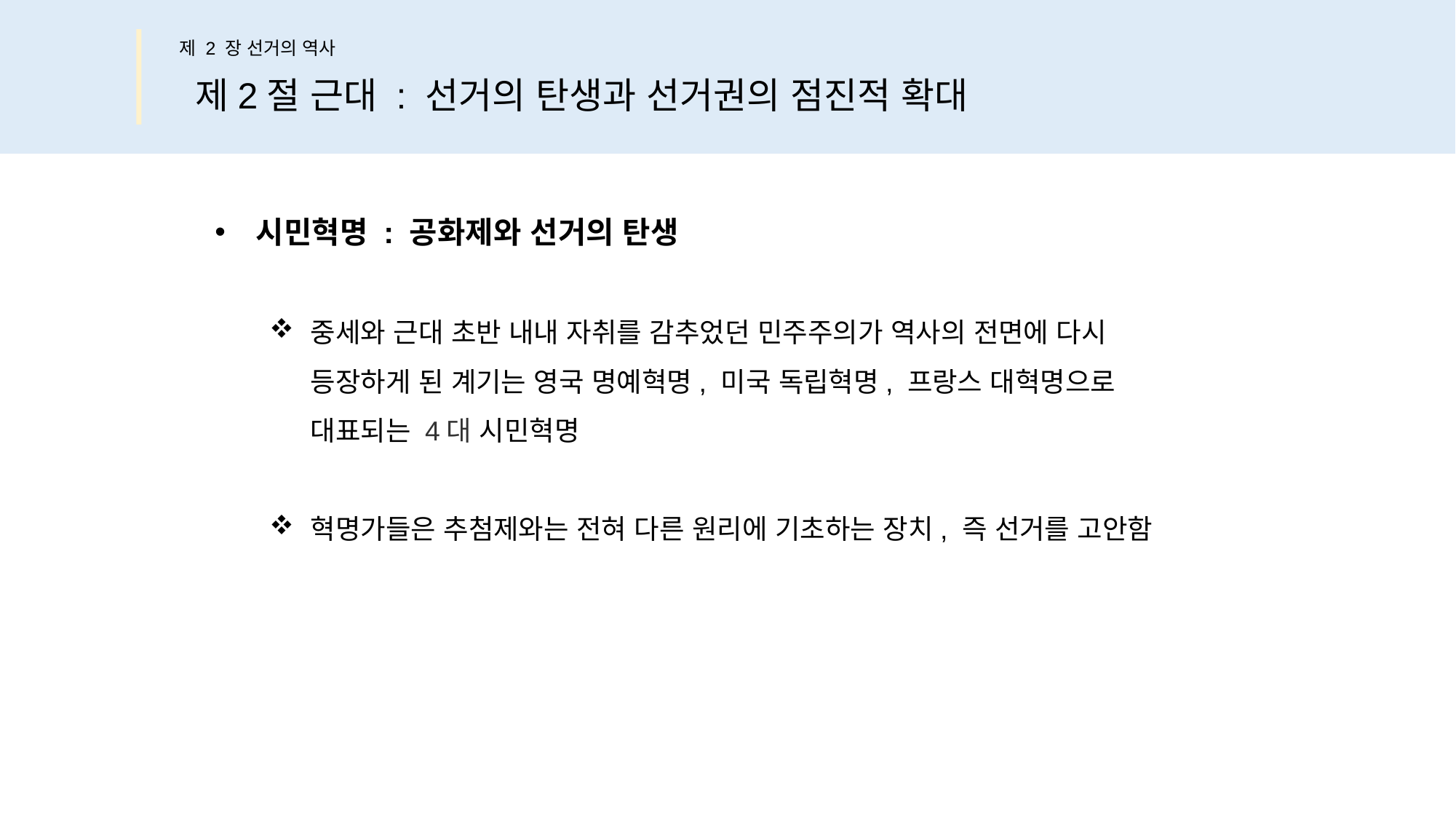

제 2 장 선거의 역사
제2절 근대 : 선거의 탄생과 선거권의 점진적 확대
시민혁명 : 공화제와 선거의 탄생

중세와 근대 초반 내내 자취를 감추었던 민주주의가 역사의 전면에 다시
등장하게 된 계기는 영국 명예혁명, 미국 독립혁명, 프랑스 대혁명으로
대표되는 4대 시민혁명

혁명가들은 추첨제와는 전혀 다른 원리에 기초하는 장치, 즉 선거를 고안함